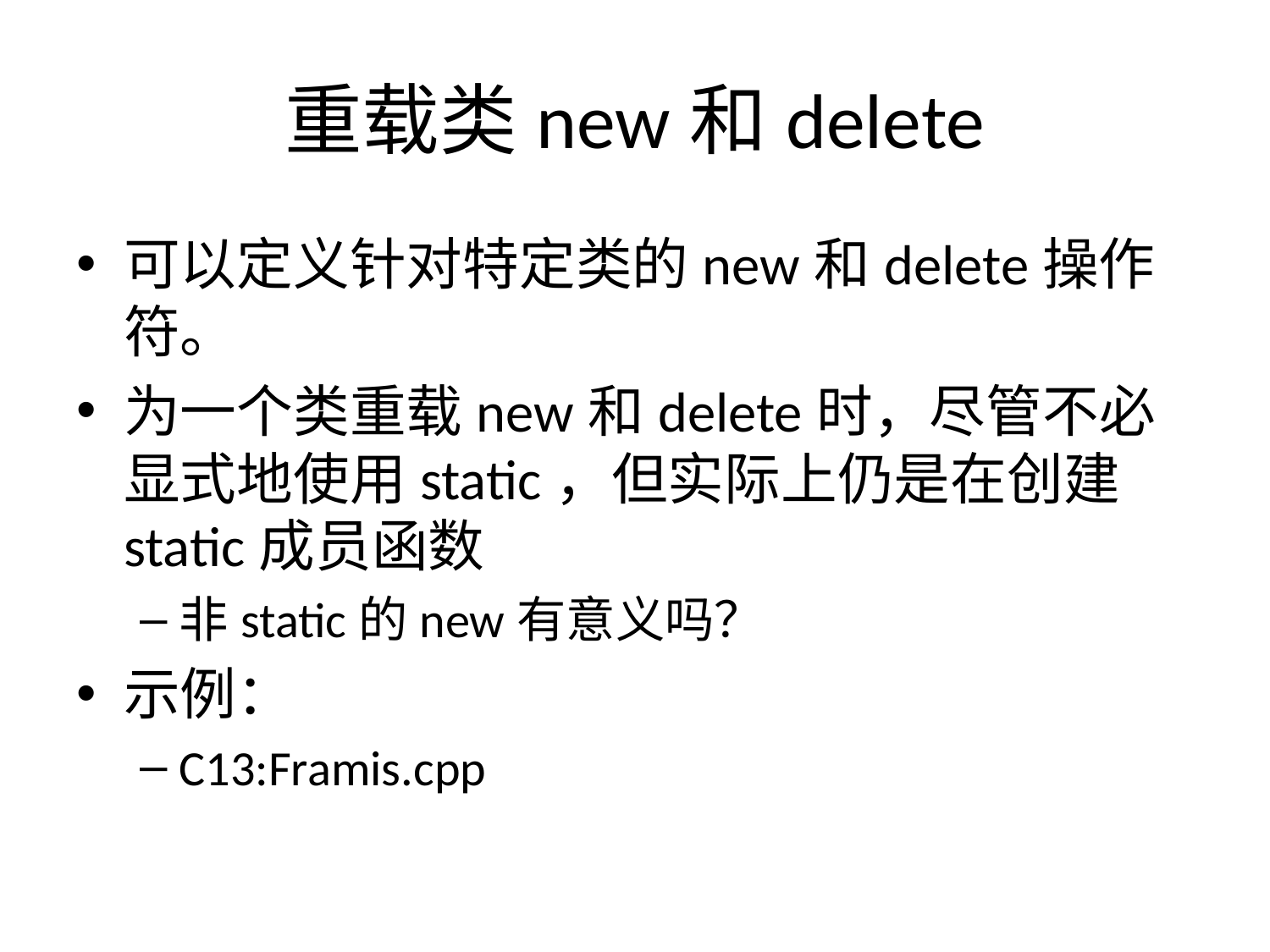

# 重载类new和delete
可以定义针对特定类的new和delete操作符。
为一个类重载new和delete时，尽管不必显式地使用static，但实际上仍是在创建static成员函数
非static的new有意义吗？
示例：
C13:Framis.cpp